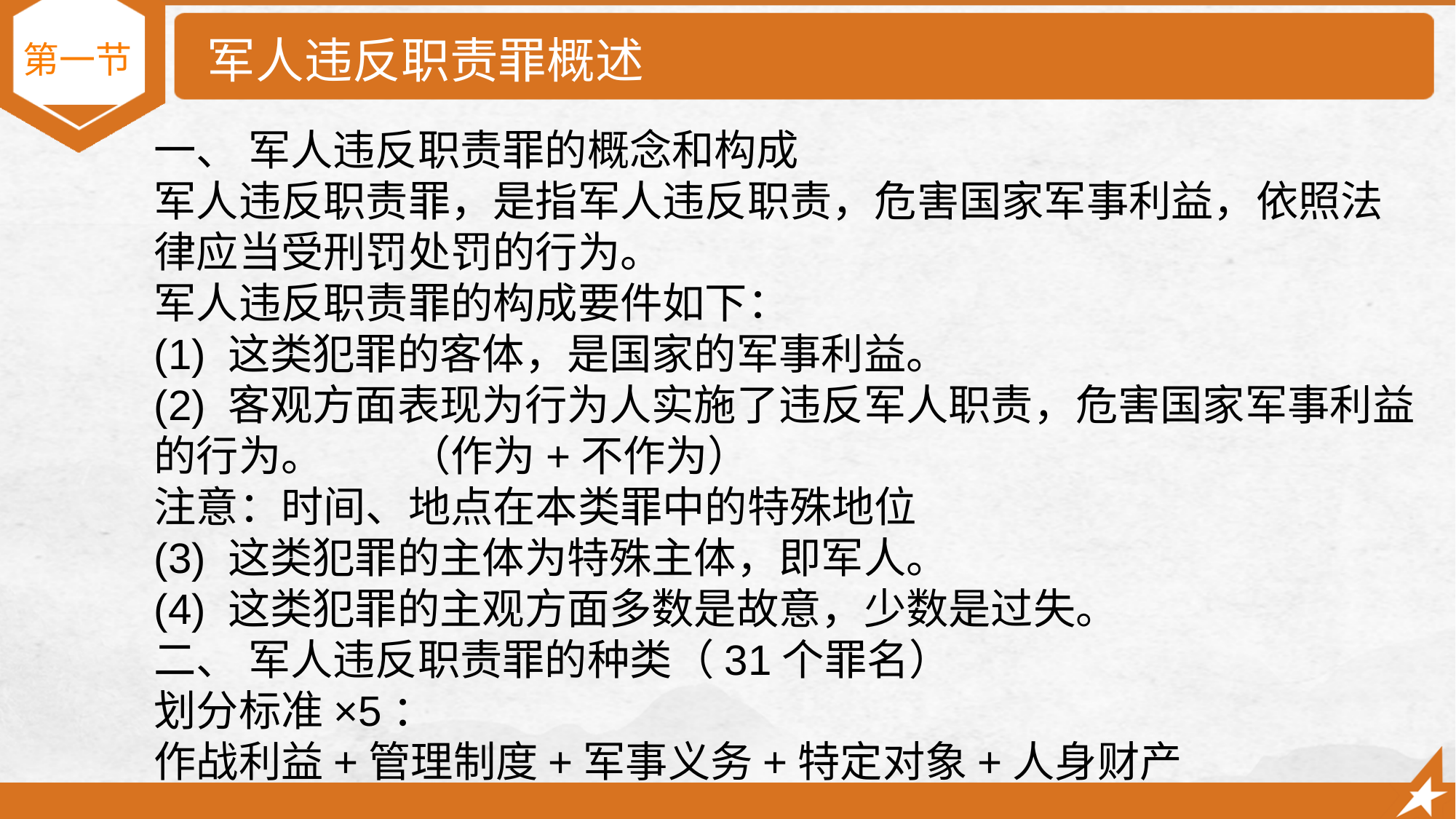

第一节
# 军人违反职责罪概述
一、 军人违反职责罪的概念和构成
军人违反职责罪，是指军人违反职责，危害国家军事利益，依照法律应当受刑罚处罚的行为。
军人违反职责罪的构成要件如下：
(1) 这类犯罪的客体，是国家的军事利益。
(2) 客观方面表现为行为人实施了违反军人职责，危害国家军事利益的行为。         （作为+不作为）
注意：时间、地点在本类罪中的特殊地位
(3) 这类犯罪的主体为特殊主体，即军人。
(4) 这类犯罪的主观方面多数是故意，少数是过失。
二、 军人违反职责罪的种类（31个罪名）
划分标准×5：
作战利益+管理制度+军事义务+特定对象+人身财产